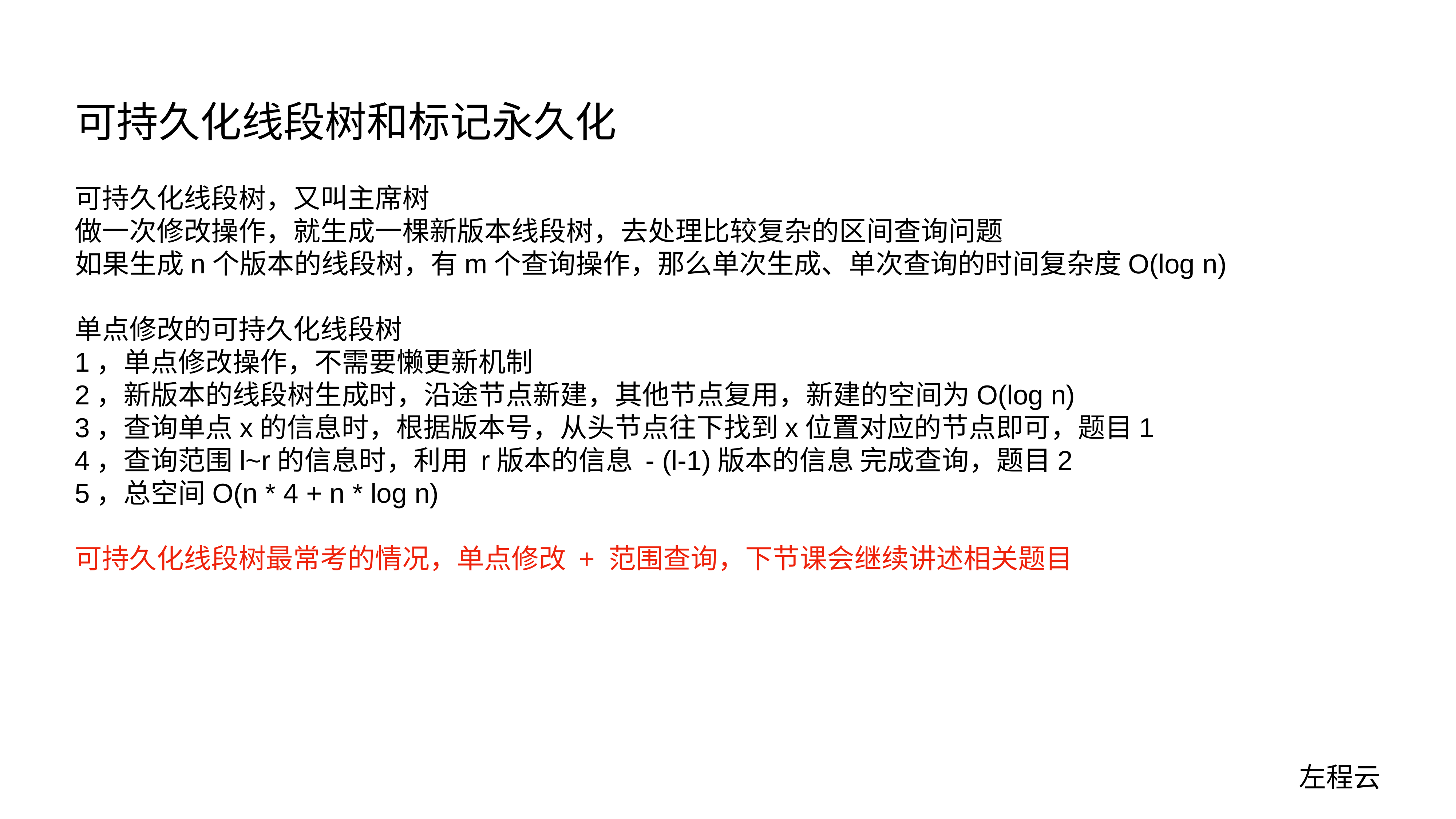

# 可持久化线段树和标记永久化
可持久化线段树，又叫主席树
做一次修改操作，就生成一棵新版本线段树，去处理比较复杂的区间查询问题
如果生成n个版本的线段树，有m个查询操作，那么单次生成、单次查询的时间复杂度O(log n)

单点修改的可持久化线段树
1，单点修改操作，不需要懒更新机制
2，新版本的线段树生成时，沿途节点新建，其他节点复用，新建的空间为O(log n)
3，查询单点x的信息时，根据版本号，从头节点往下找到x位置对应的节点即可，题目1
4，查询范围l~r的信息时，利用 r版本的信息 - (l-1)版本的信息 完成查询，题目2
5，总空间O(n * 4 + n * log n)

可持久化线段树最常考的情况，单点修改 + 范围查询，下节课会继续讲述相关题目
左程云